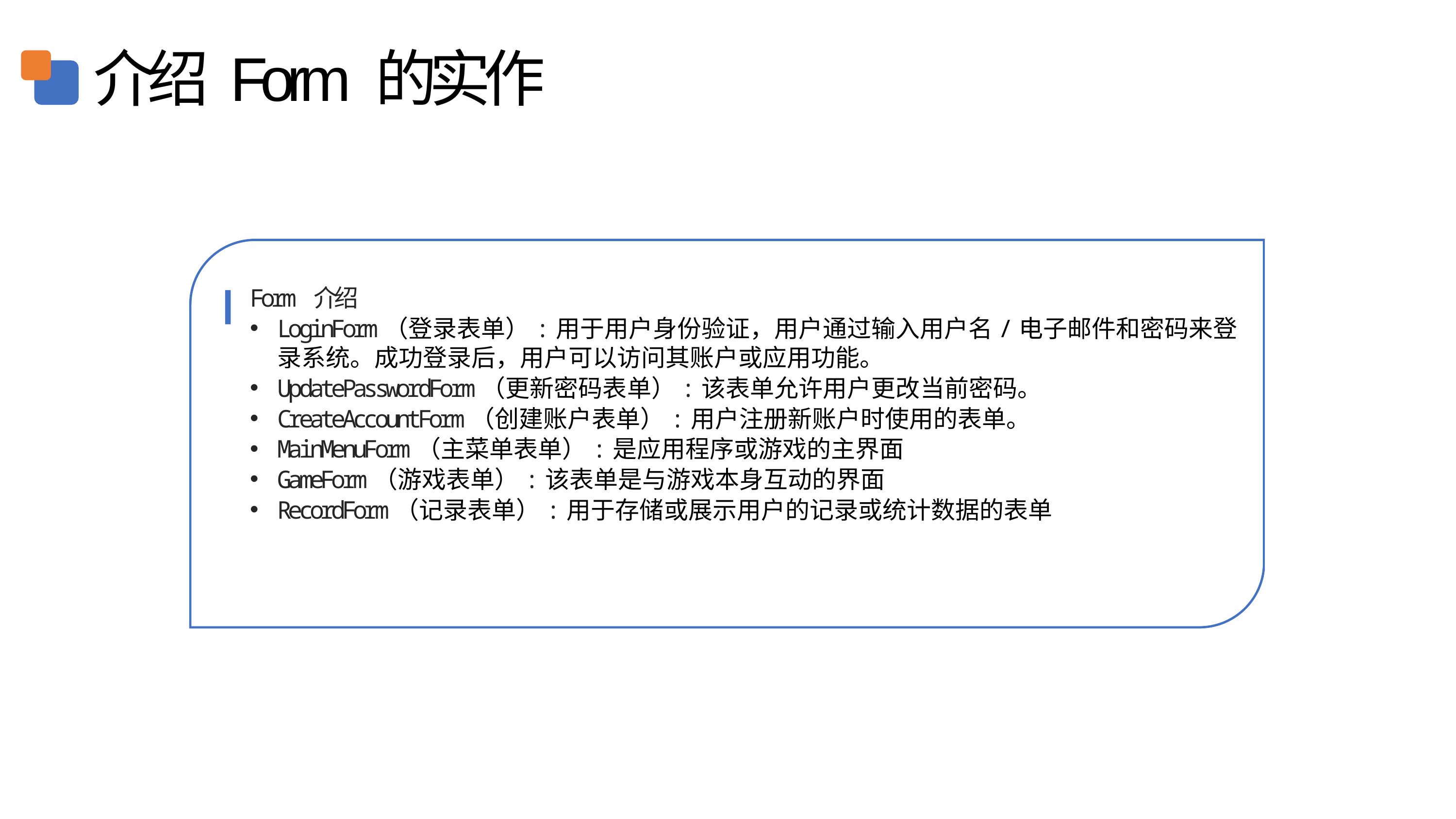

介绍 Form 的实作

Form 介绍
LoginForm（登录表单）:用于用户身份验证，用户通过输入用户名/电子邮件和密码来登录系统。成功登录后，用户可以访问其账户或应用功能。
UpdatePasswordForm（更新密码表单）:该表单允许用户更改当前密码。
CreateAccountForm（创建账户表单）:用户注册新账户时使用的表单。
MainMenuForm（主菜单表单）:是应用程序或游戏的主界面
GameForm（游戏表单）:该表单是与游戏本身互动的界面
RecordForm（记录表单）:用于存储或展示用户的记录或统计数据的表单